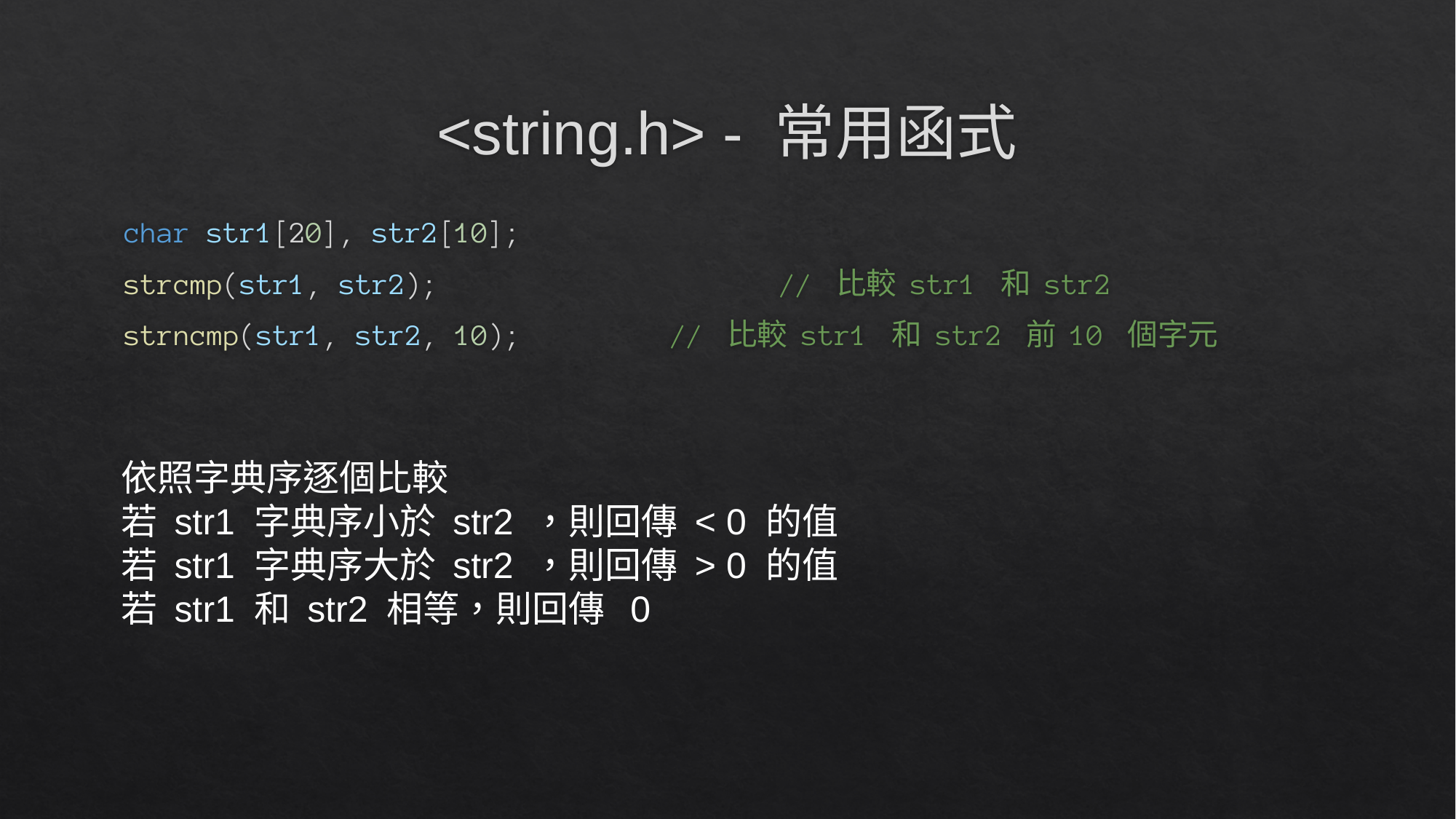

# <string.h> - 常用函式
char str1[20], str2[10];
strcmp(str1, str2);				// 比較 str1 和 str2
strncmp(str1, str2, 10);		// 比較 str1 和 str2 前 10 個字元

依照字典序逐個比較
若 str1 字典序小於 str2 ，則回傳 < 0 的值
若 str1 字典序大於 str2 ，則回傳 > 0 的值
若 str1 和 str2 相等，則回傳  0